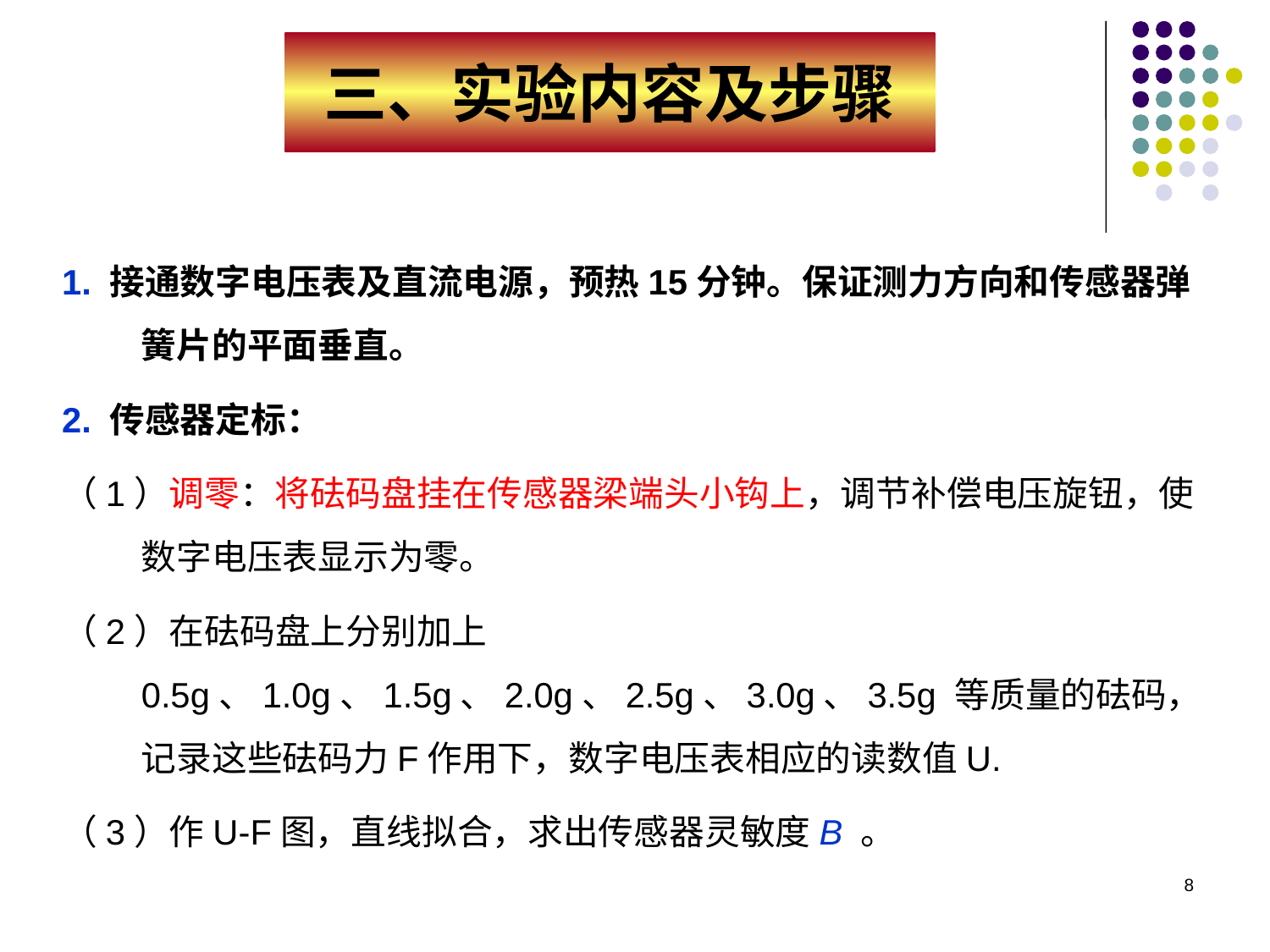

三、实验内容及步骤
1. 接通数字电压表及直流电源，预热15分钟。保证测力方向和传感器弹簧片的平面垂直。
2. 传感器定标：
（1）调零：将砝码盘挂在传感器梁端头小钩上，调节补偿电压旋钮，使数字电压表显示为零。
（2）在砝码盘上分别加上0.5g、1.0g、1.5g、2.0g、2.5g、3.0g、3.5g 等质量的砝码，记录这些砝码力F作用下，数字电压表相应的读数值U.
（3）作U-F图，直线拟合，求出传感器灵敏度B 。
8